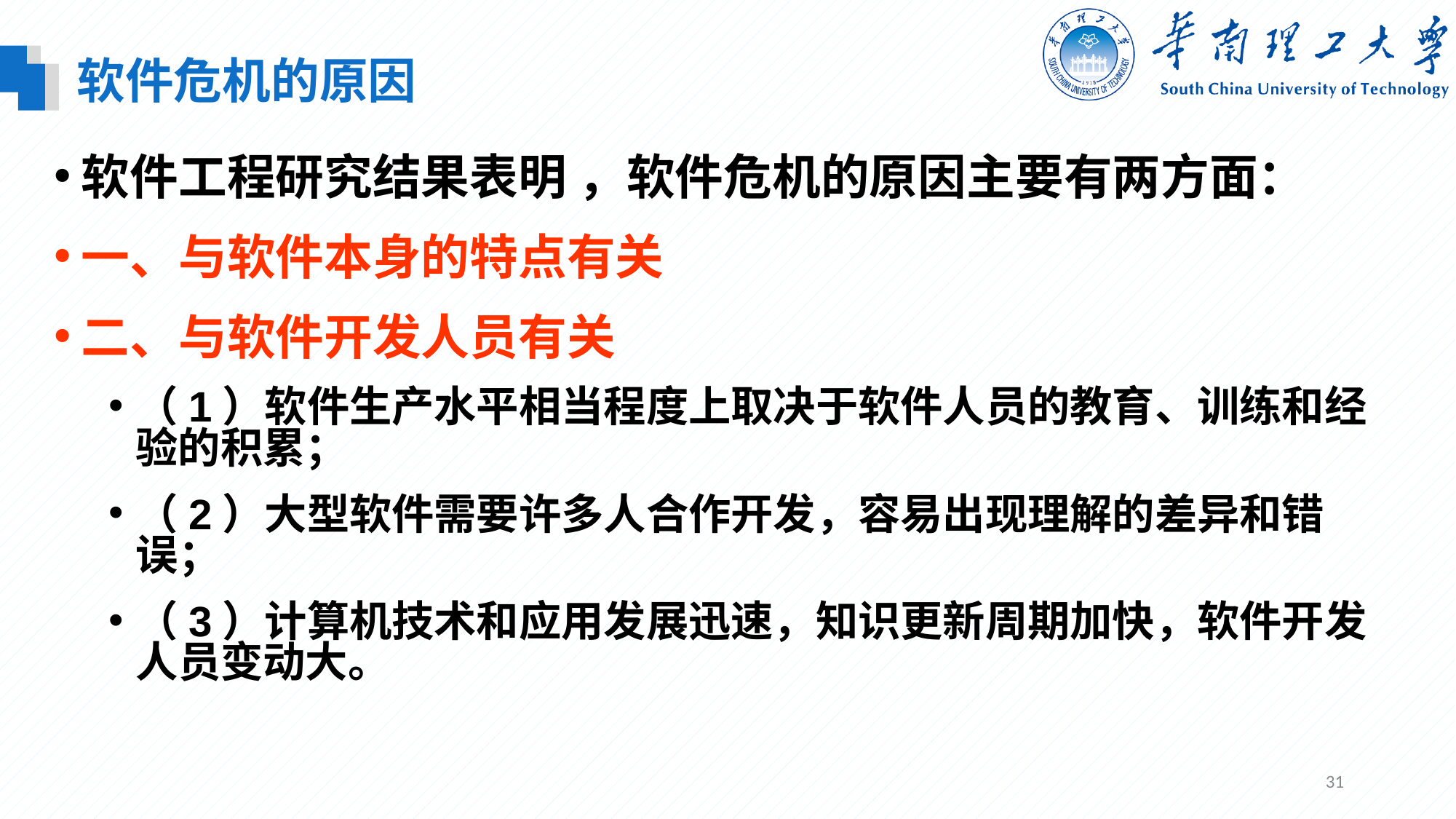

软件危机的原因
软件工程研究结果表明 ，软件危机的原因主要有两方面：
一、与软件本身的特点有关
二、与软件开发人员有关
（1）软件生产水平相当程度上取决于软件人员的教育、训练和经验的积累；
（2）大型软件需要许多人合作开发，容易出现理解的差异和错误；
（3）计算机技术和应用发展迅速，知识更新周期加快，软件开发人员变动大。
31